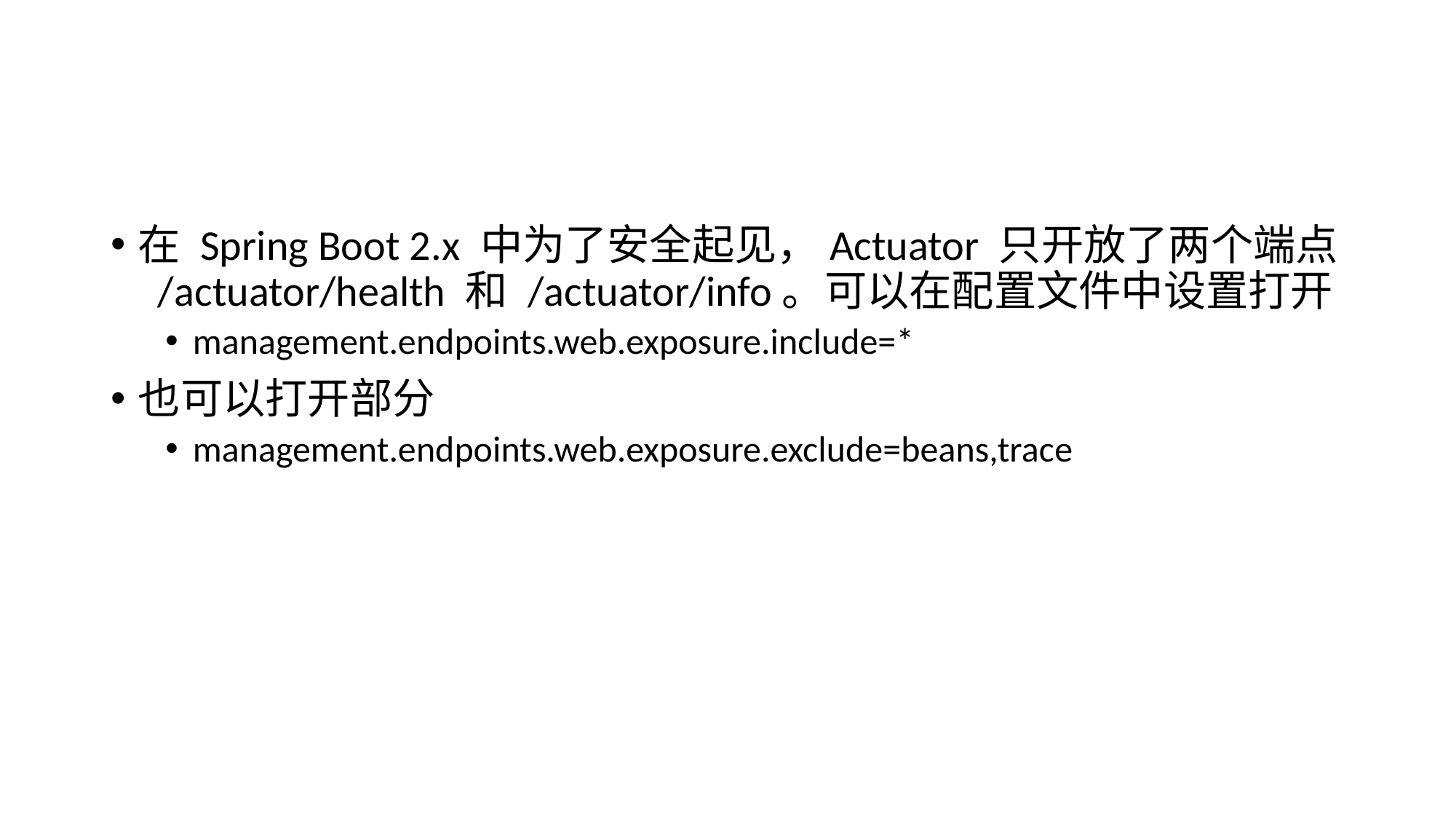

#
在 Spring Boot 2.x 中为了安全起见，Actuator 只开放了两个端点 /actuator/health 和 /actuator/info。可以在配置文件中设置打开
management.endpoints.web.exposure.include=*
也可以打开部分
management.endpoints.web.exposure.exclude=beans,trace